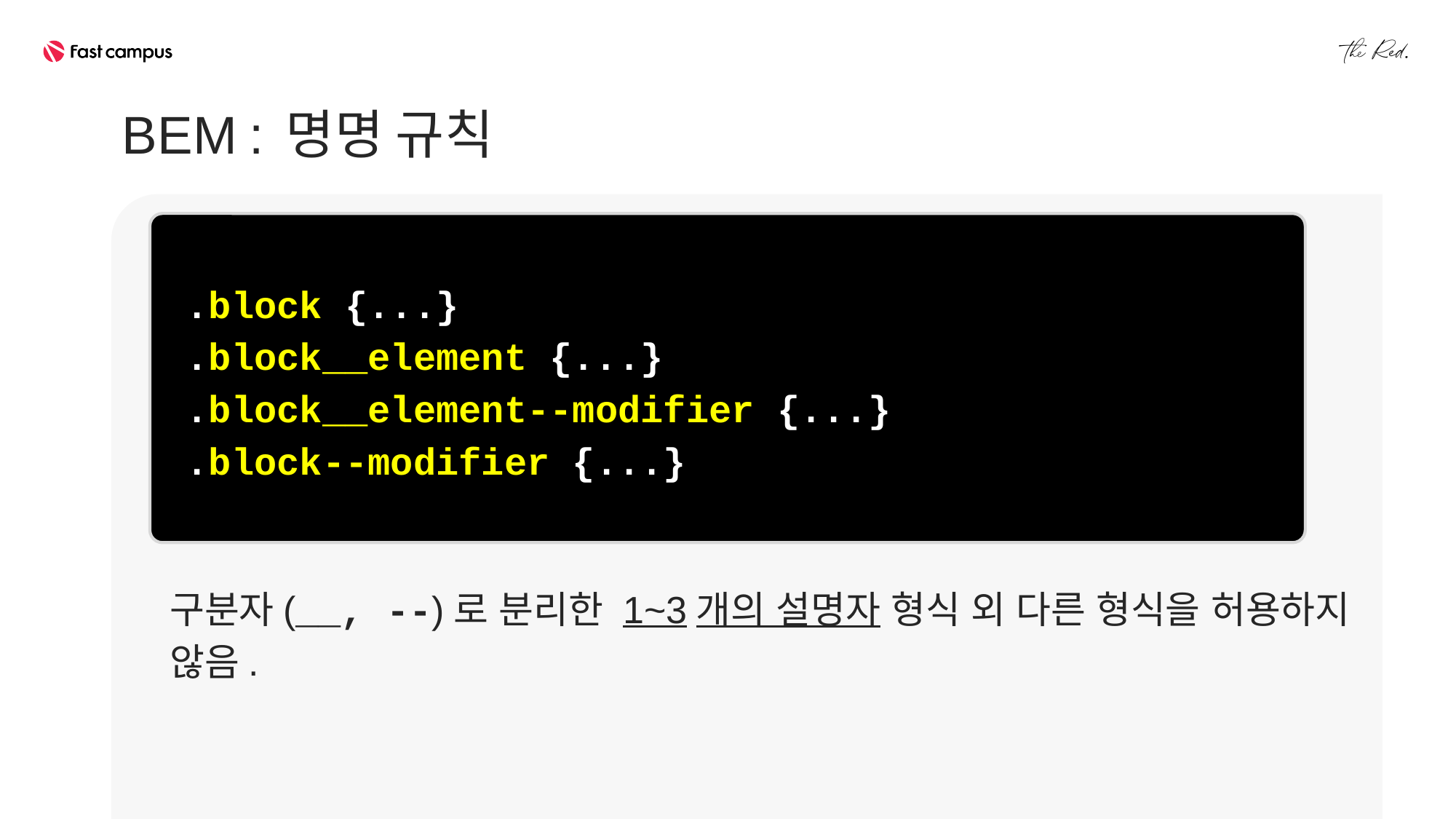

BEM : 명명 규칙
.block {...}
.block__element {...}
.block__element--modifier {...}
.block--modifier {...}
구분자(__, --)로 분리한 1~3개의 설명자 형식 외 다른 형식을 허용하지 않음.